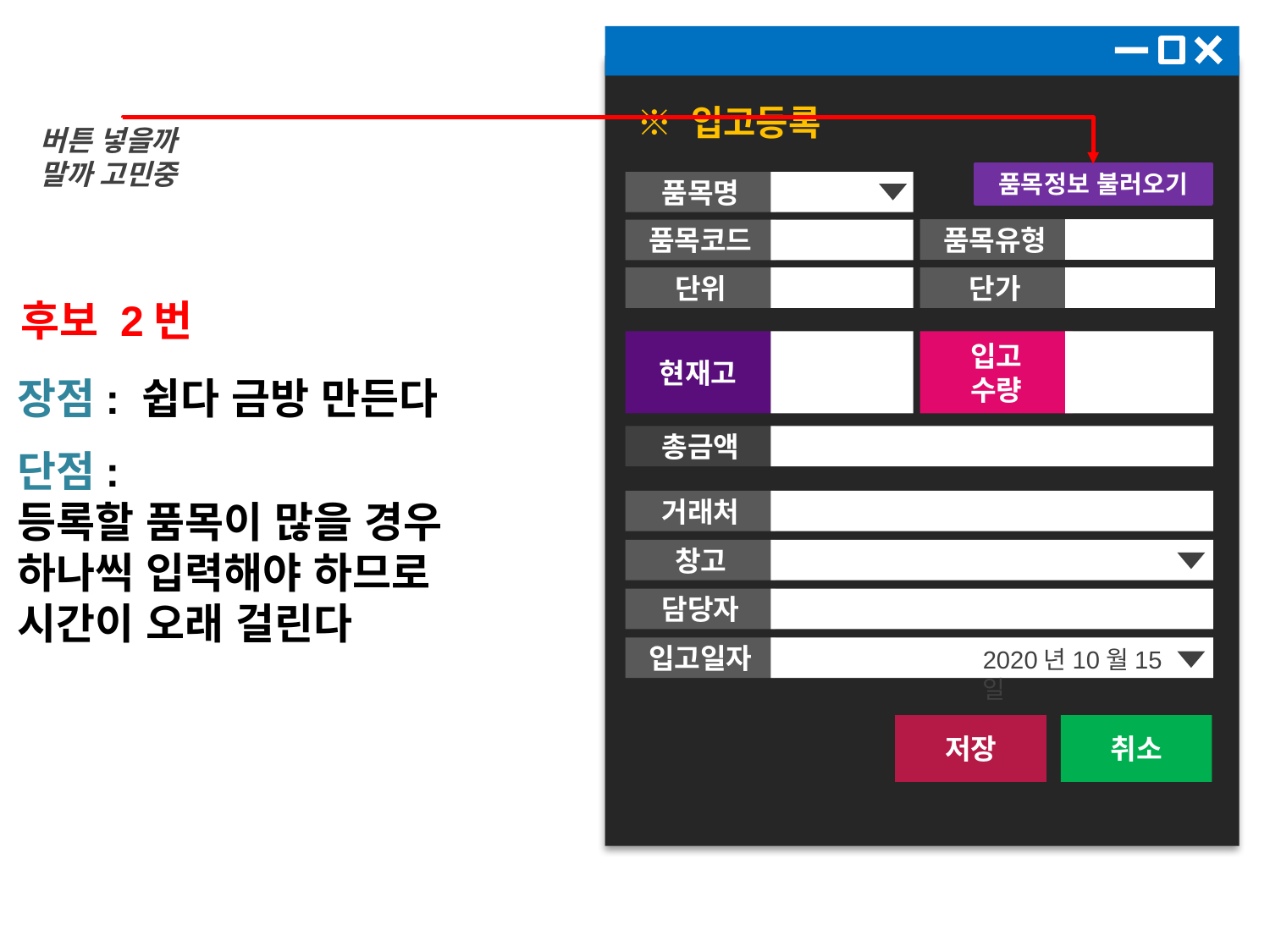

※ 입고등록
품목명

품목유형

품목코드

단가

단위

현재고

입고
수량

총금액

거래처

창고

담당자

▼ 상세정보
입고일자

2020년10월15일

저장
취소
버튼 넣을까 말까 고민중
품목정보 불러오기
후보 2번
장점: 쉽다 금방 만든다
단점:
등록할 품목이 많을 경우 하나씩 입력해야 하므로 시간이 오래 걸린다